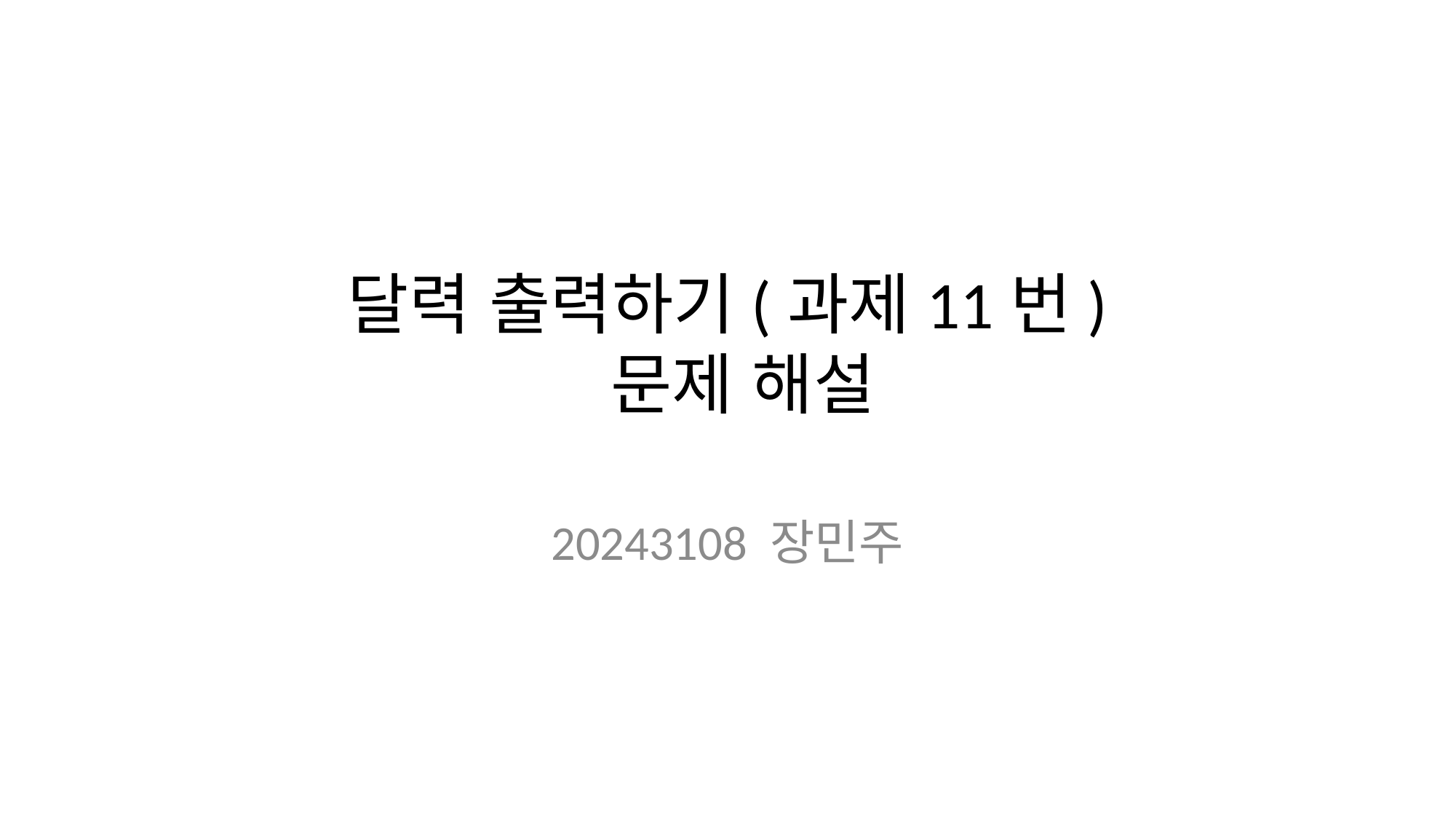

# 달력 출력하기(과제11번) 문제 해설
20243108 장민주